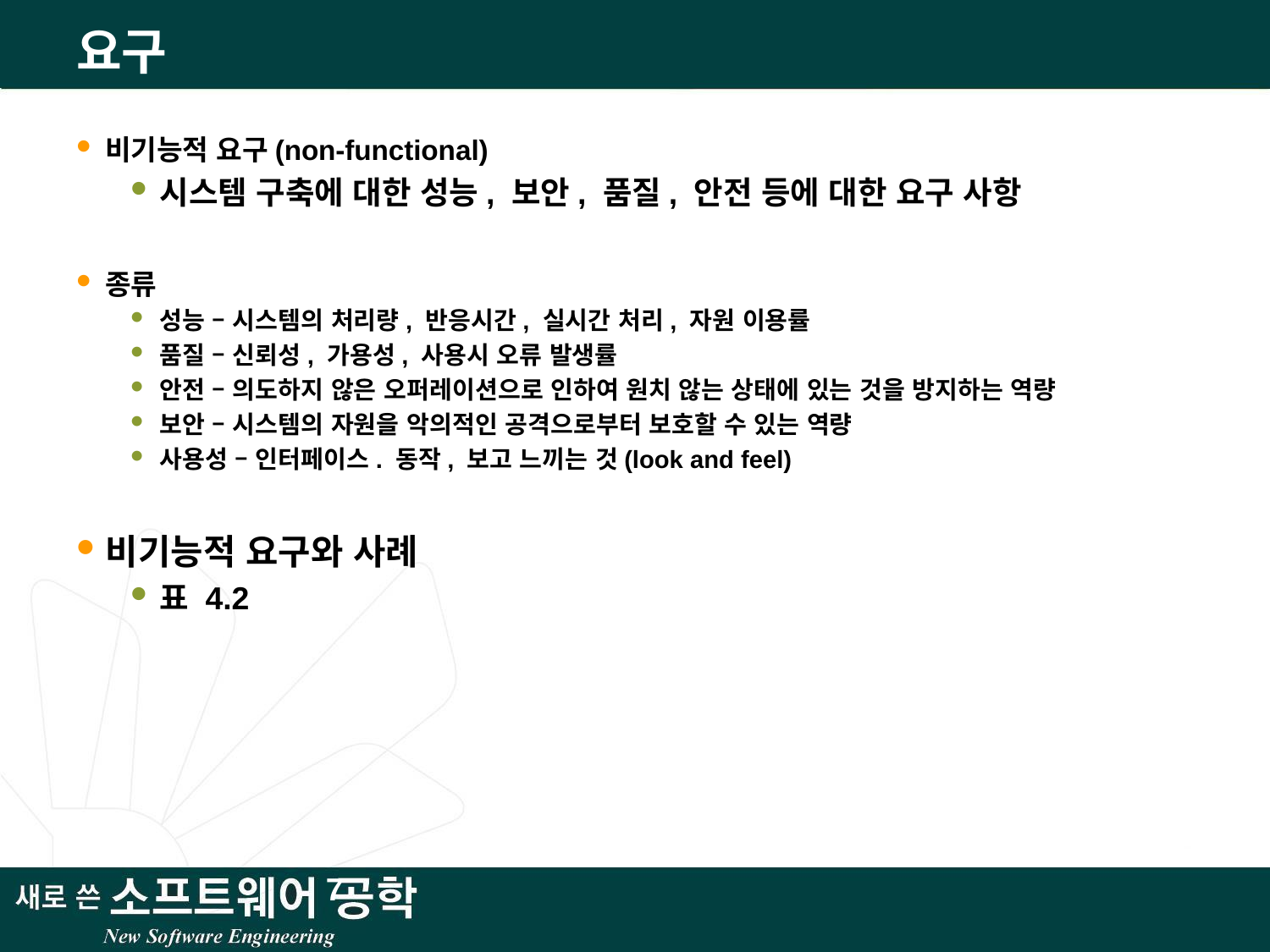

# 요구
비기능적 요구(non-functional)
시스템 구축에 대한 성능, 보안, 품질, 안전 등에 대한 요구 사항

종류
성능 – 시스템의 처리량, 반응시간, 실시간 처리, 자원 이용률
품질 – 신뢰성, 가용성, 사용시 오류 발생률
안전 – 의도하지 않은 오퍼레이션으로 인하여 원치 않는 상태에 있는 것을 방지하는 역량
보안 – 시스템의 자원을 악의적인 공격으로부터 보호할 수 있는 역량
사용성 – 인터페이스. 동작, 보고 느끼는 것(look and feel)

비기능적 요구와 사례
표 4.2
7